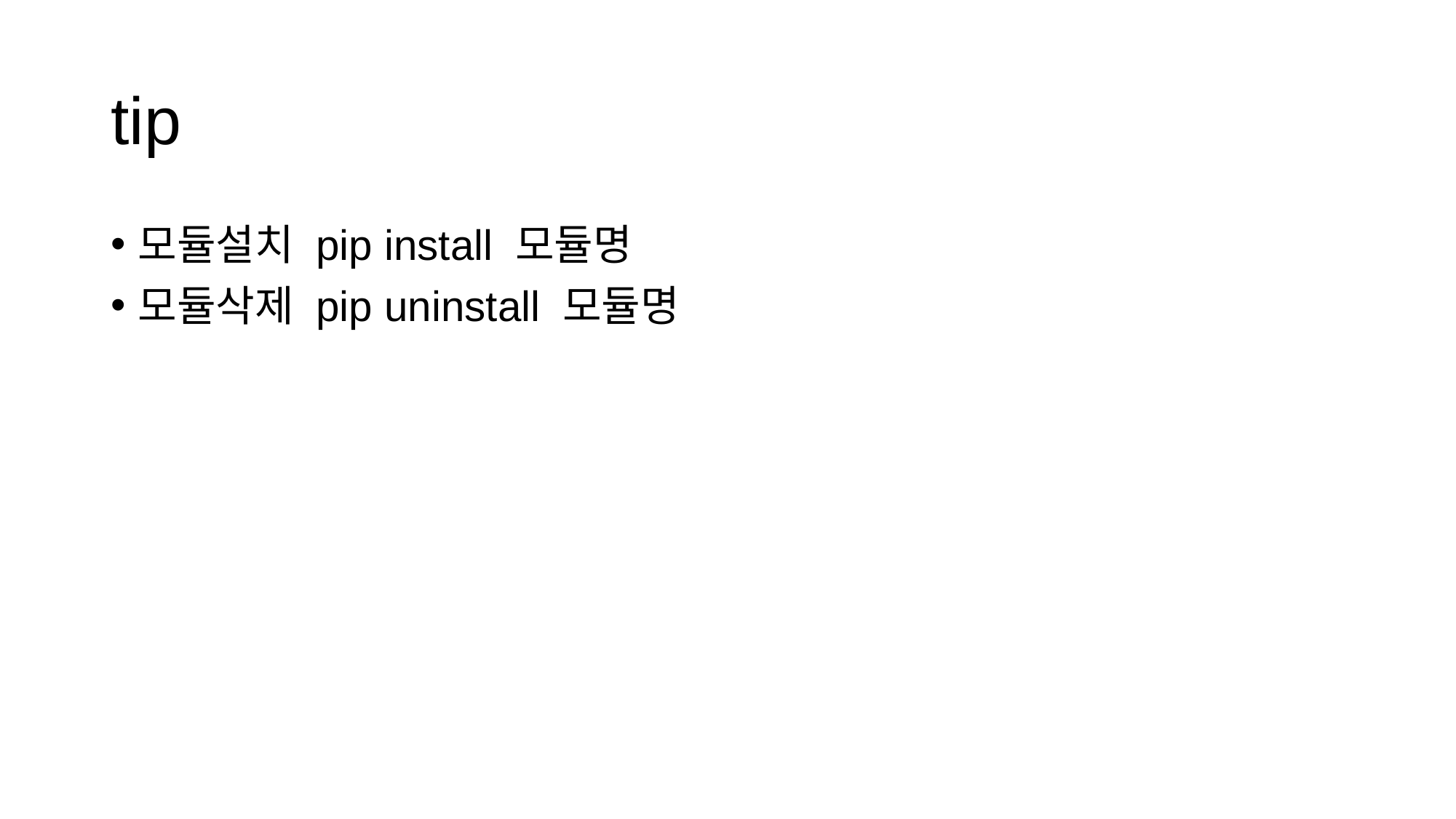

# tip
모듈설치 pip install 모듈명
모듈삭제 pip uninstall 모듈명